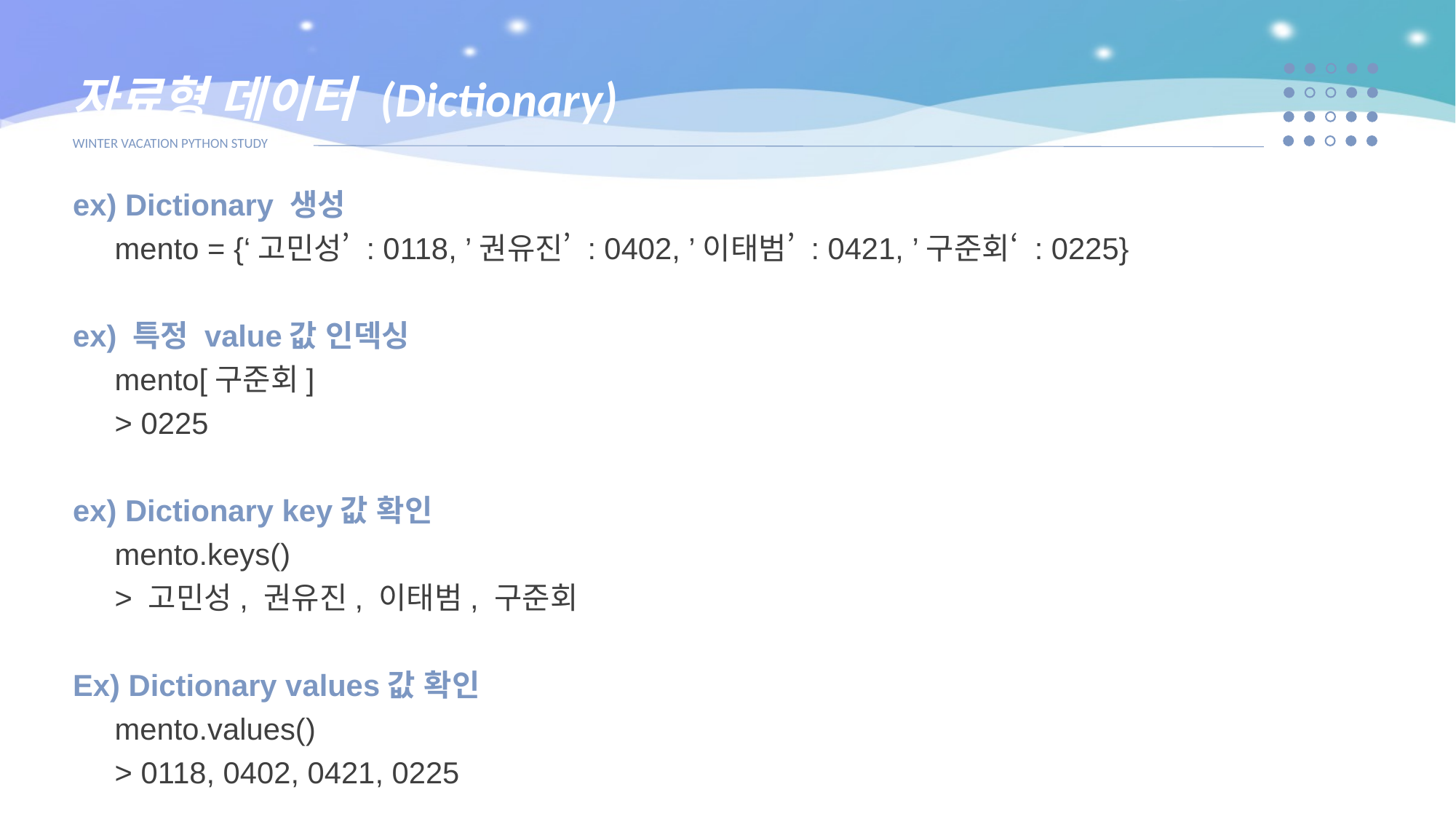

자료형 데이터 (Dictionary)
WINTER VACATION PYTHON STUDY

ex) Dictionary 생성
     mento = {‘고민성’ : 0118, ’권유진’ : 0402, ’이태범’ : 0421, ’구준회‘ : 0225}

ex) 특정 value값 인덱싱
     mento[구준회]
     > 0225

ex) Dictionary key값 확인
     mento.keys()
     > 고민성, 권유진, 이태범, 구준회

Ex) Dictionary values값 확인
     mento.values()
     > 0118, 0402, 0421, 0225